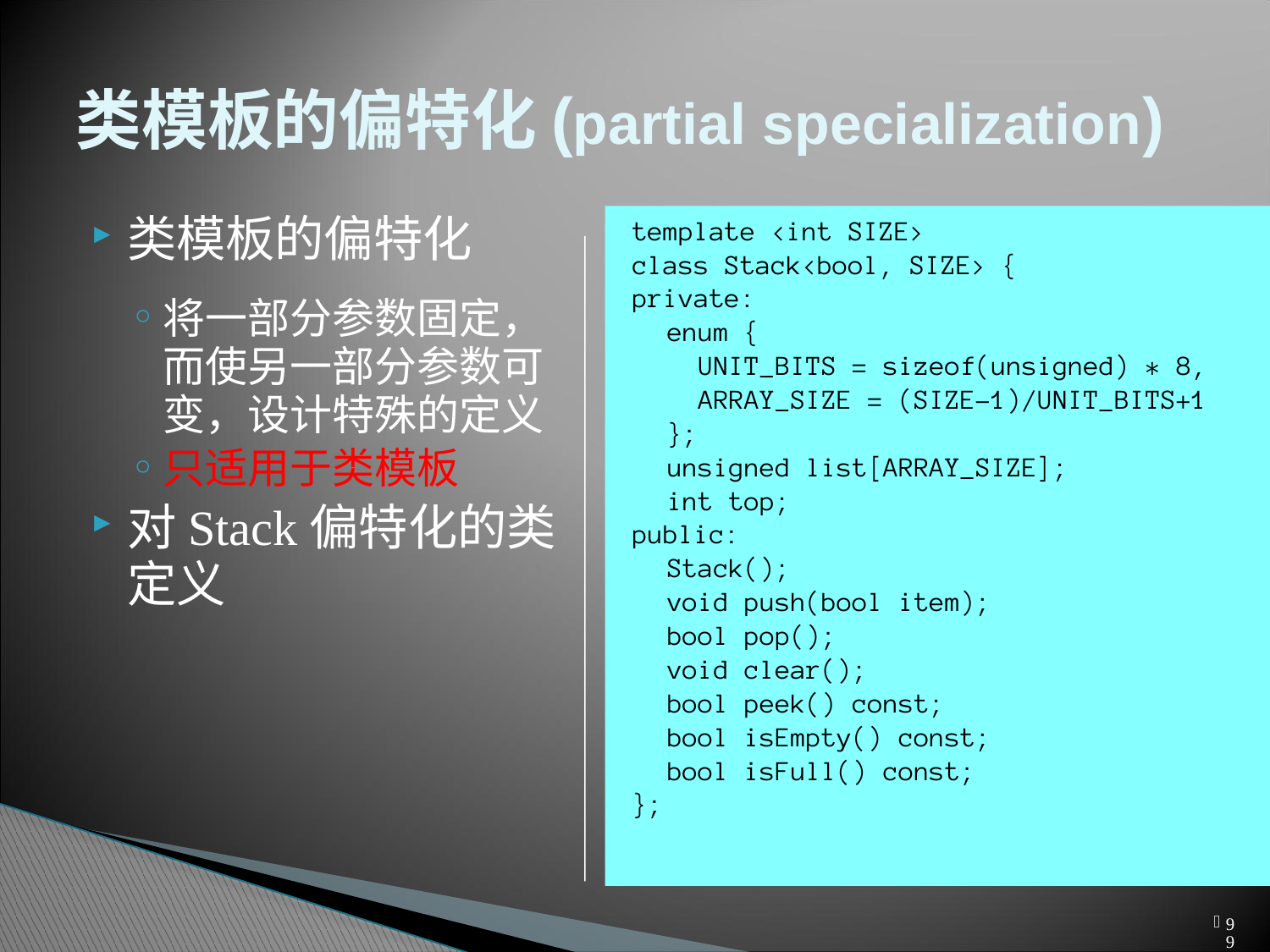

# 类模板的偏特化(partial specialization)
类模板的偏特化
将一部分参数固定，而使另一部分参数可变，设计特殊的定义
只适用于类模板
对Stack偏特化的类定义

template <int SIZE>
class Stack<bool, SIZE> {
private:
	enum {
	  UNIT_BITS = sizeof(unsigned) * 8,
	  ARRAY_SIZE = (SIZE-1)/UNIT_BITS+1
	};
	unsigned list[ARRAY_SIZE];
	int top;
public:
	Stack();
	void push(bool item);
	bool pop();
	void clear();
	bool peek() const;
	bool isEmpty() const;
	bool isFull() const;
};

99